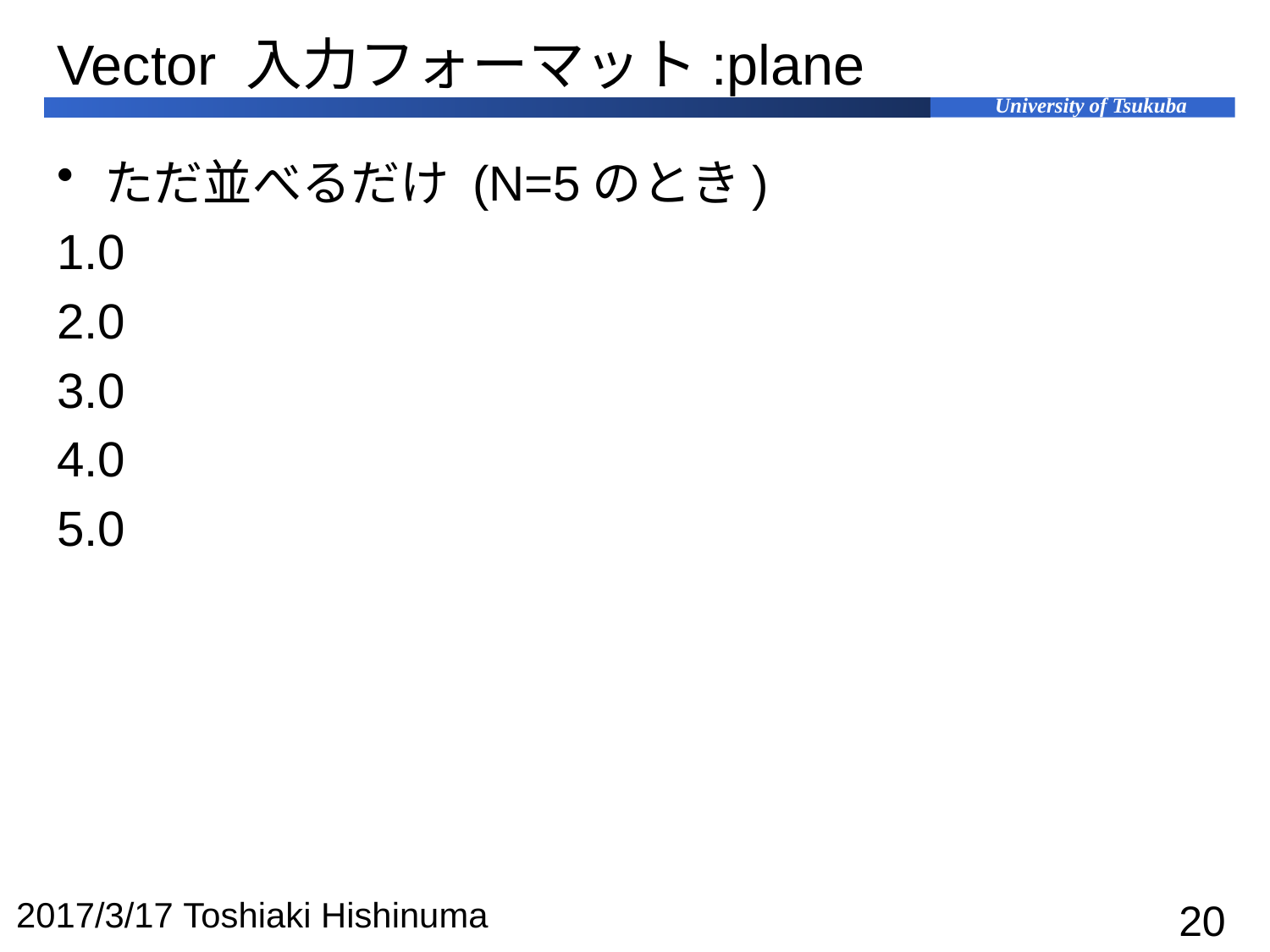

# Vector 入力フォーマット:plane
ただ並べるだけ (N=5のとき)
1.0
2.0
3.0
4.0
5.0
2017/3/17 Toshiaki Hishinuma
20